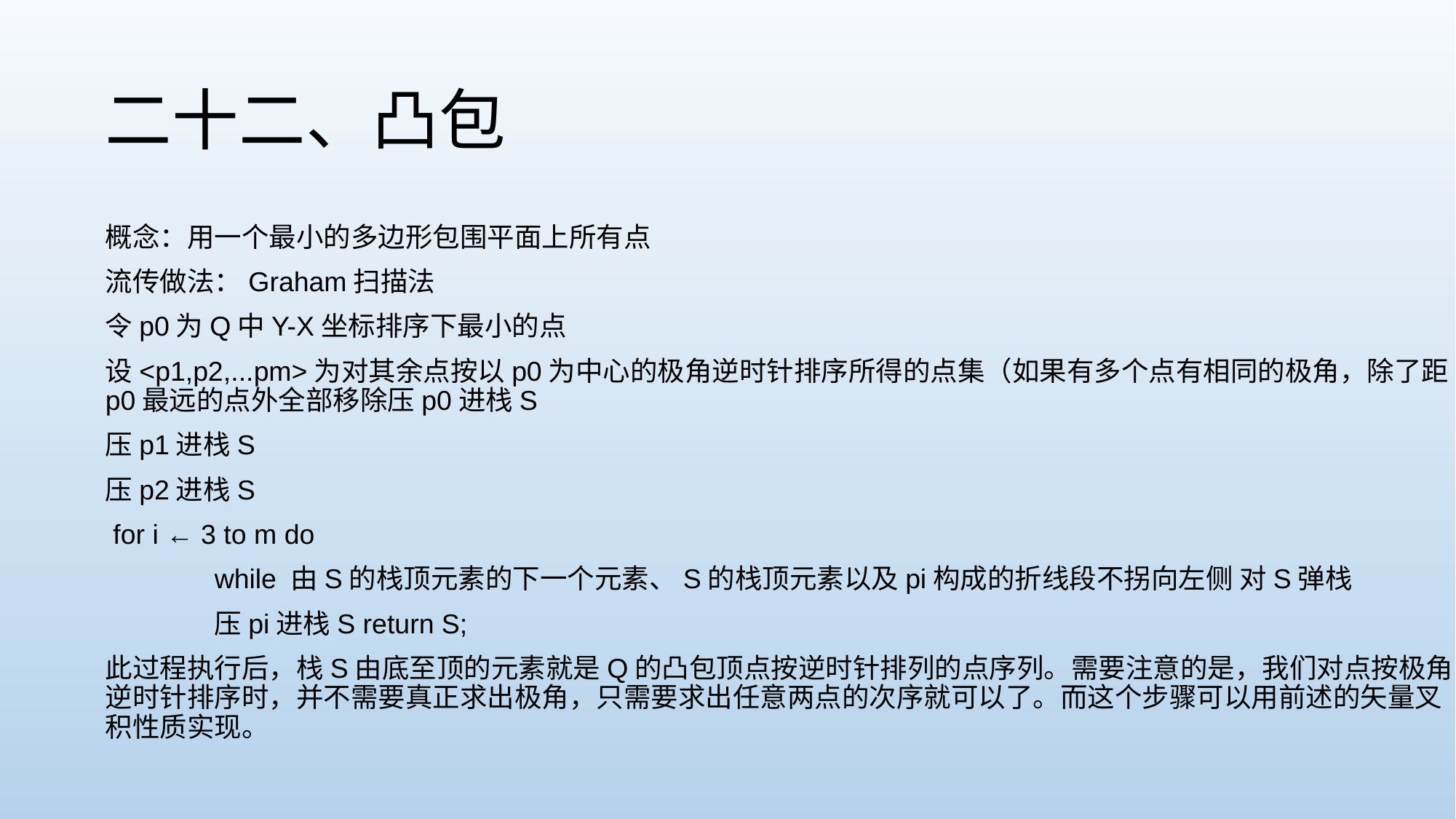

# 二十二、凸包
概念：用一个最小的多边形包围平面上所有点
流传做法：Graham扫描法
令p0为Q中Y-X坐标排序下最小的点
设<p1,p2,...pm>为对其余点按以p0为中心的极角逆时针排序所得的点集（如果有多个点有相同的极角，除了距p0最远的点外全部移除压p0进栈S
压p1进栈S
压p2进栈S
 for i ← 3 to m do
	while 由S的栈顶元素的下一个元素、S的栈顶元素以及pi构成的折线段不拐向左侧 对S弹栈
	压pi进栈S return S;
此过程执行后，栈S由底至顶的元素就是Q的凸包顶点按逆时针排列的点序列。需要注意的是，我们对点按极角逆时针排序时，并不需要真正求出极角，只需要求出任意两点的次序就可以了。而这个步骤可以用前述的矢量叉积性质实现。